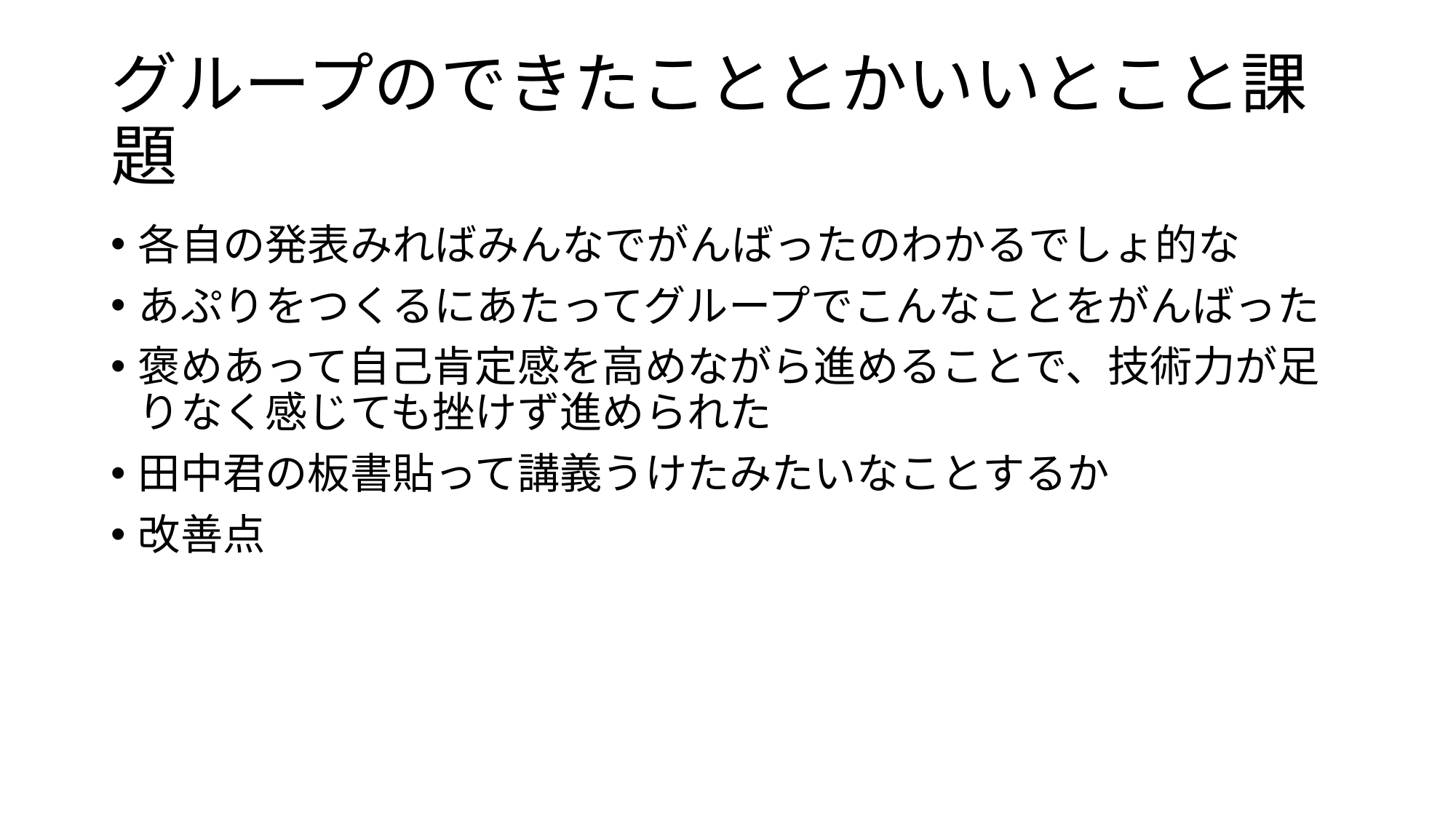

# グループのできたこととかいいとこと課題
各自の発表みればみんなでがんばったのわかるでしょ的な
あぷりをつくるにあたってグループでこんなことをがんばった
褒めあって自己肯定感を高めながら進めることで、技術力が足りなく感じても挫けず進められた
田中君の板書貼って講義うけたみたいなことするか
改善点